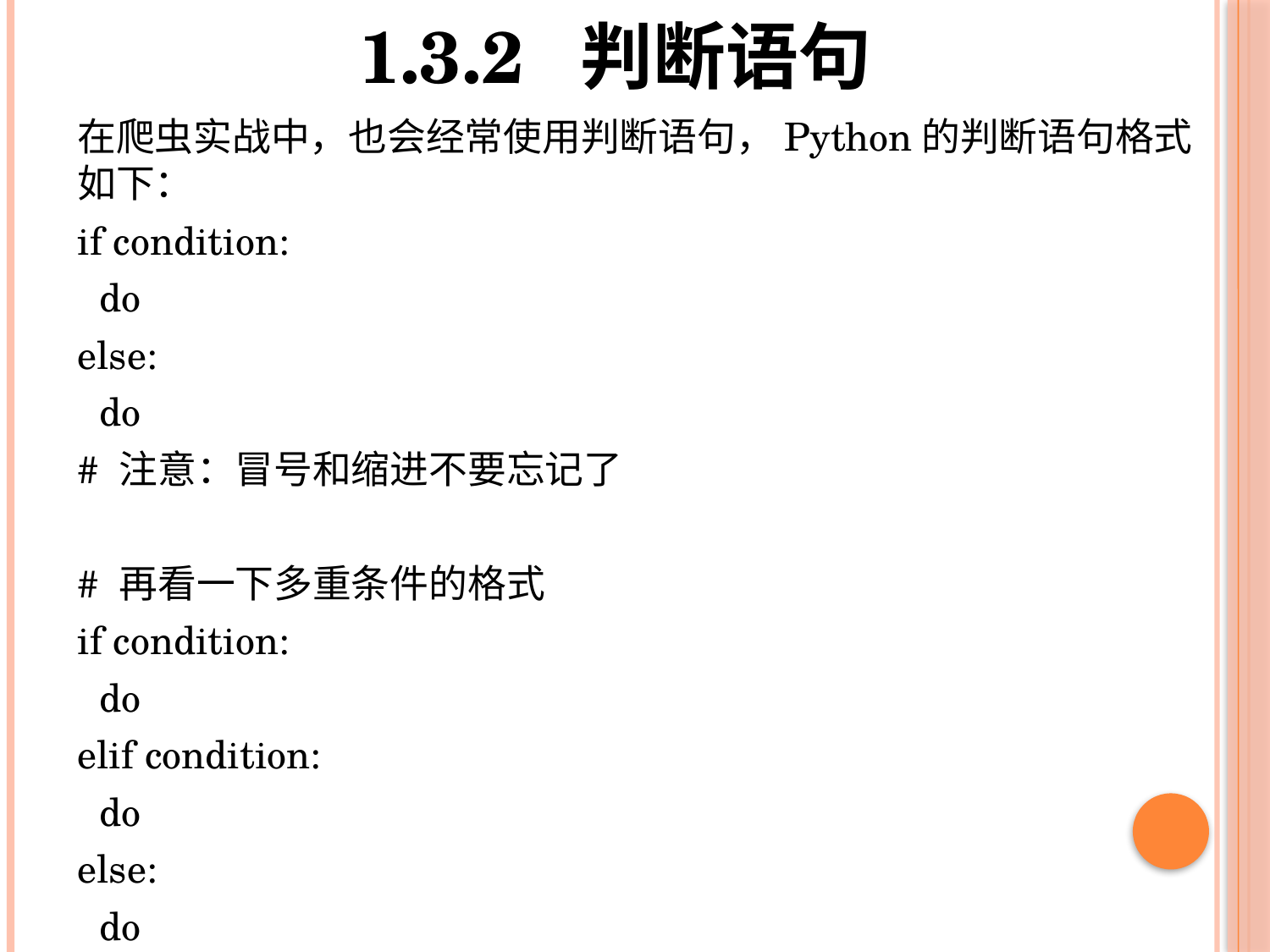

# 1.3.2  判断语句
在爬虫实战中，也会经常使用判断语句，Python的判断语句格式如下：
if condition:
  do
else:
  do
# 注意：冒号和缩进不要忘记了

# 再看一下多重条件的格式
if condition:
  do
elif condition:
  do
else:
  do